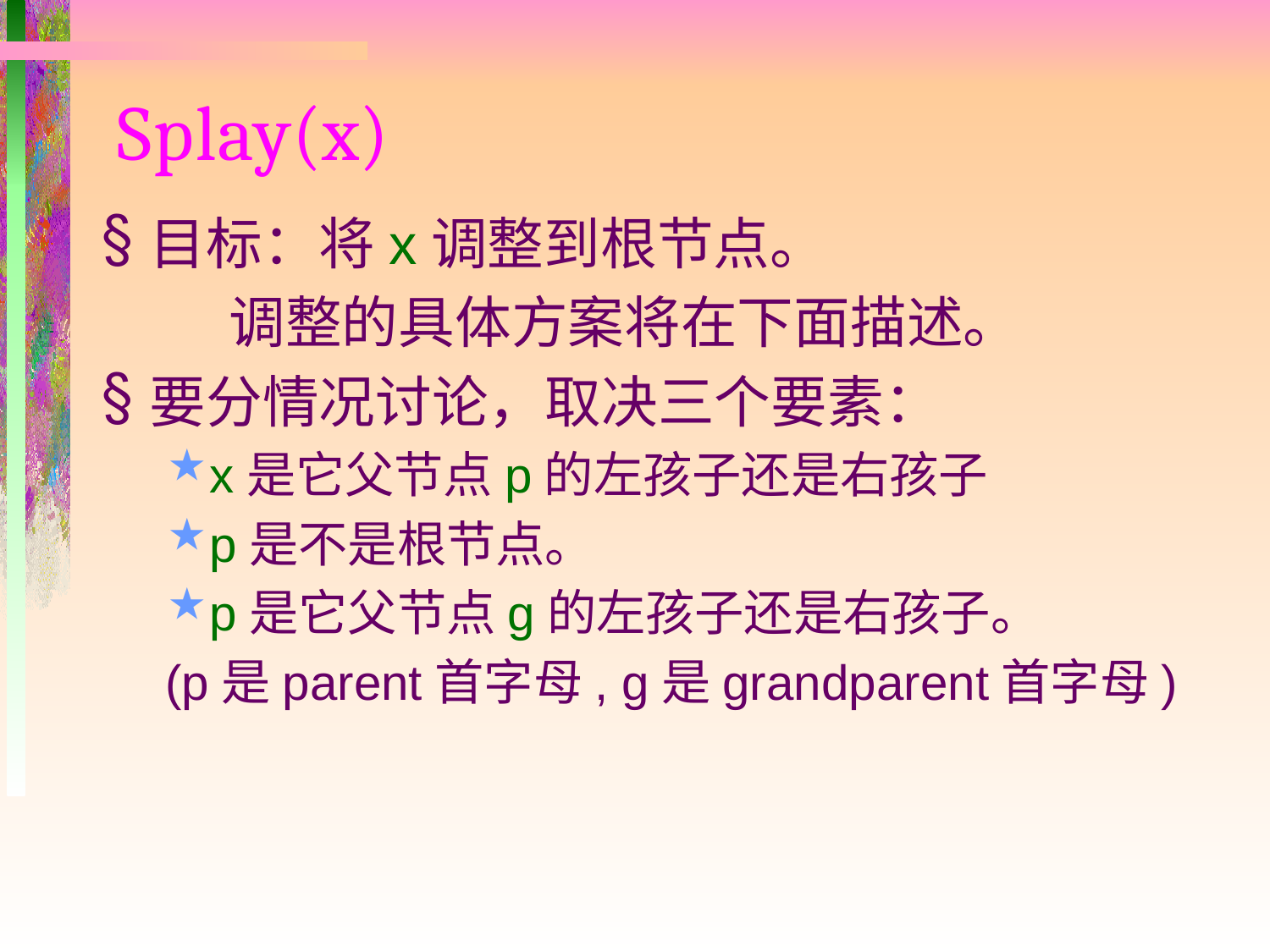

# Splay(x)
目标：将x调整到根节点。
	调整的具体方案将在下面描述。
要分情况讨论，取决三个要素：
x是它父节点p的左孩子还是右孩子
p是不是根节点。
p是它父节点g的左孩子还是右孩子。
(p是parent首字母, g是grandparent首字母)